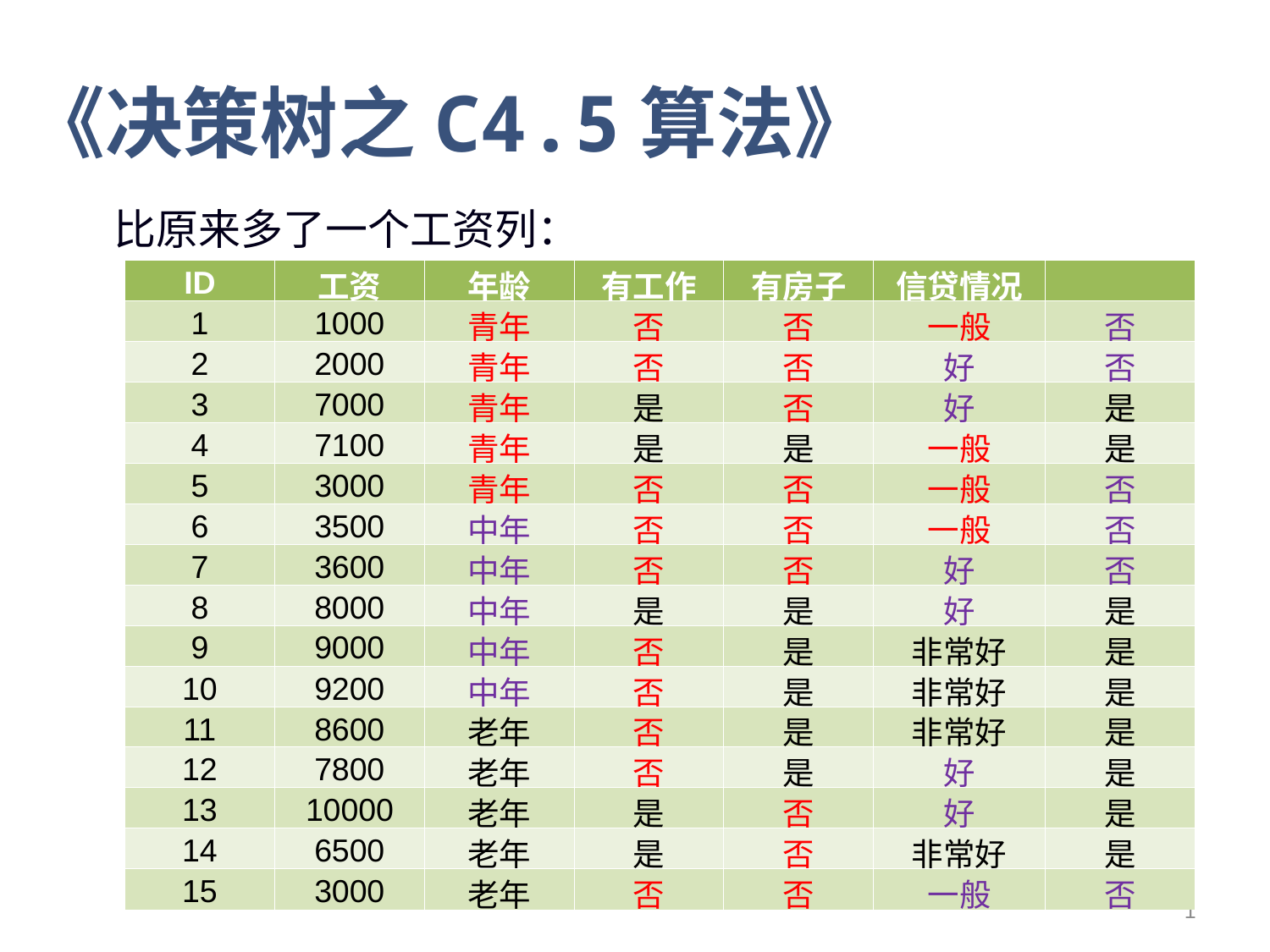

# 《决策树之C4.5算法》
比原来多了一个工资列：
| ID | 工资 | 年龄 | 有工作 | 有房子 | 信贷情况 |  |
| --- | --- | --- | --- | --- | --- | --- |
| 1 | 1000 | 青年 | 否 | 否 | 一般 | 否 |
| 2 | 2000 | 青年 | 否 | 否 | 好 | 否 |
| 3 | 7000 | 青年 | 是 | 否 | 好 | 是 |
| 4 | 7100 | 青年 | 是 | 是 | 一般 | 是 |
| 5 | 3000 | 青年 | 否 | 否 | 一般 | 否 |
| 6 | 3500 | 中年 | 否 | 否 | 一般 | 否 |
| 7 | 3600 | 中年 | 否 | 否 | 好 | 否 |
| 8 | 8000 | 中年 | 是 | 是 | 好 | 是 |
| 9 | 9000 | 中年 | 否 | 是 | 非常好 | 是 |
| 10 | 9200 | 中年 | 否 | 是 | 非常好 | 是 |
| 11 | 8600 | 老年 | 否 | 是 | 非常好 | 是 |
| 12 | 7800 | 老年 | 否 | 是 | 好 | 是 |
| 13 | 10000 | 老年 | 是 | 否 | 好 | 是 |
| 14 | 6500 | 老年 | 是 | 否 | 非常好 | 是 |
| 15 | 3000 | 老年 | 否 | 否 | 一般 | 否 |